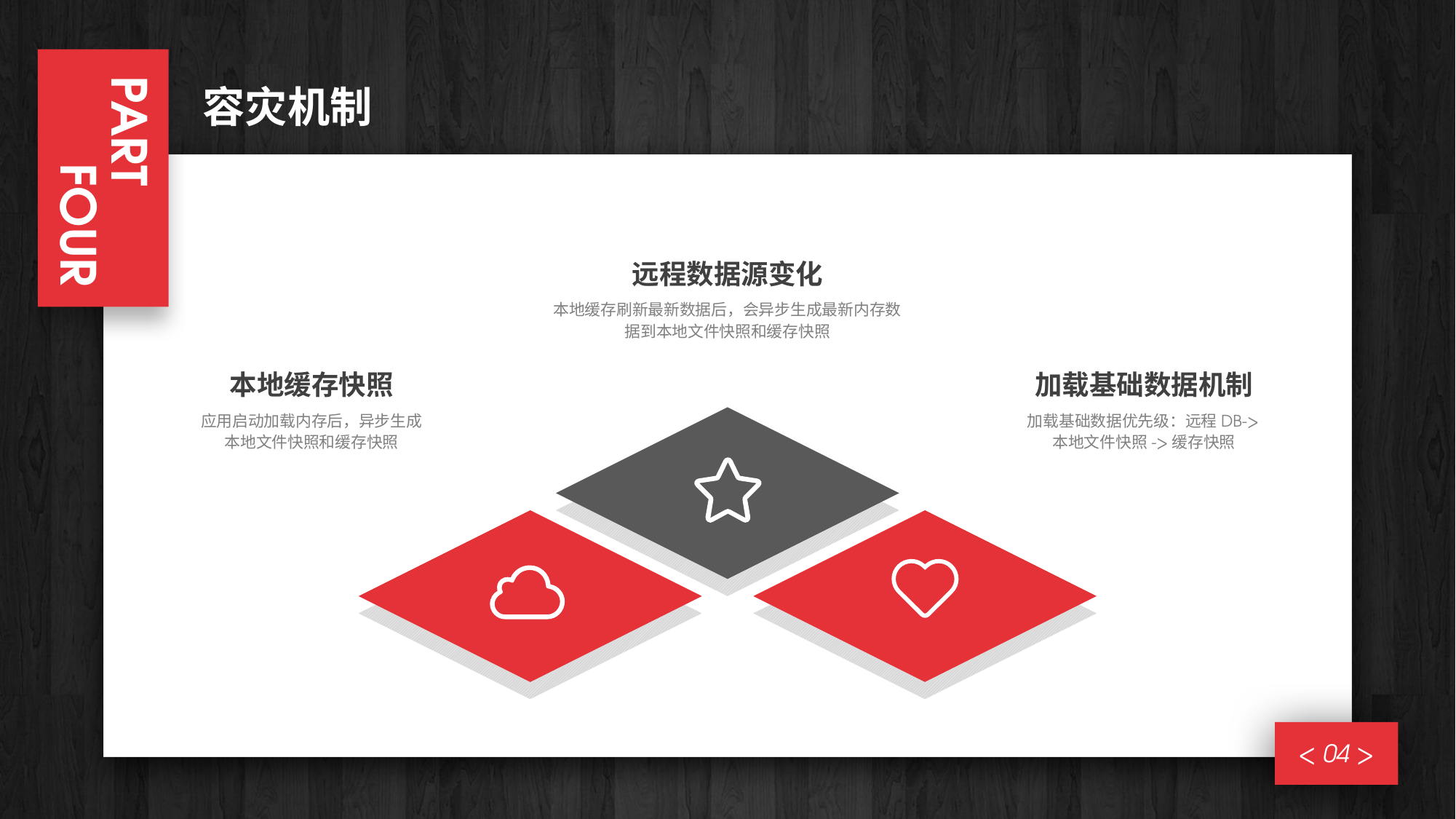

容灾机制
远程数据源变化
本地缓存刷新最新数据后，会异步生成最新内存数据到本地文件快照和缓存快照
本地缓存快照
应用启动加载内存后，异步生成本地文件快照和缓存快照
加载基础数据机制
加载基础数据优先级：远程DB->本地文件快照->缓存快照